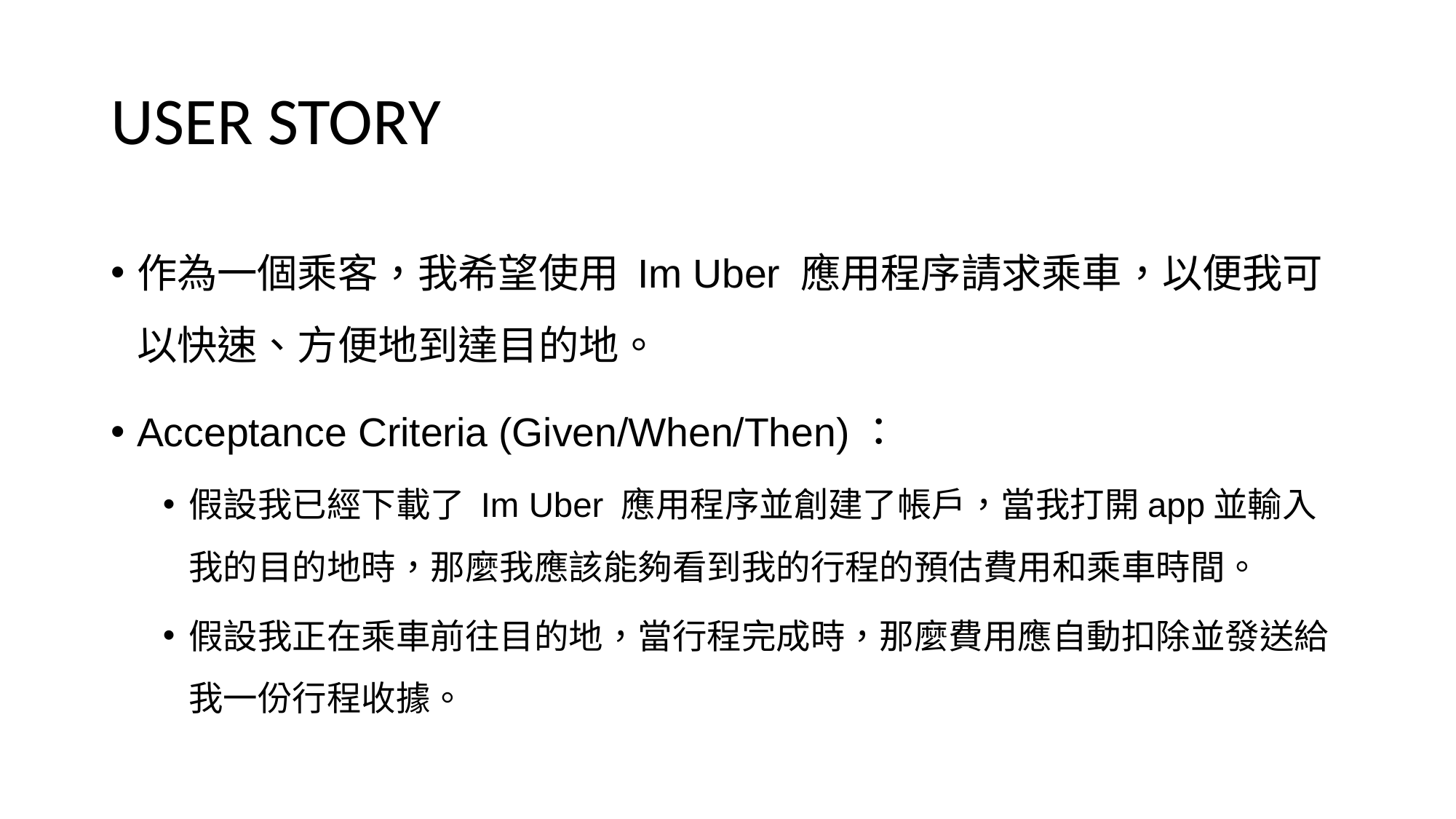

# USER STORY
作為一個乘客，我希望使用 Im Uber 應用程序請求乘車，以便我可以快速、方便地到達目的地。
Acceptance Criteria (Given/When/Then)：
假設我已經下載了 Im Uber 應用程序並創建了帳戶，當我打開app並輸入我的目的地時，那麼我應該能夠看到我的行程的預估費用和乘車時間。
假設我正在乘車前往目的地，當行程完成時，那麼費用應自動扣除並發送給我一份行程收據。